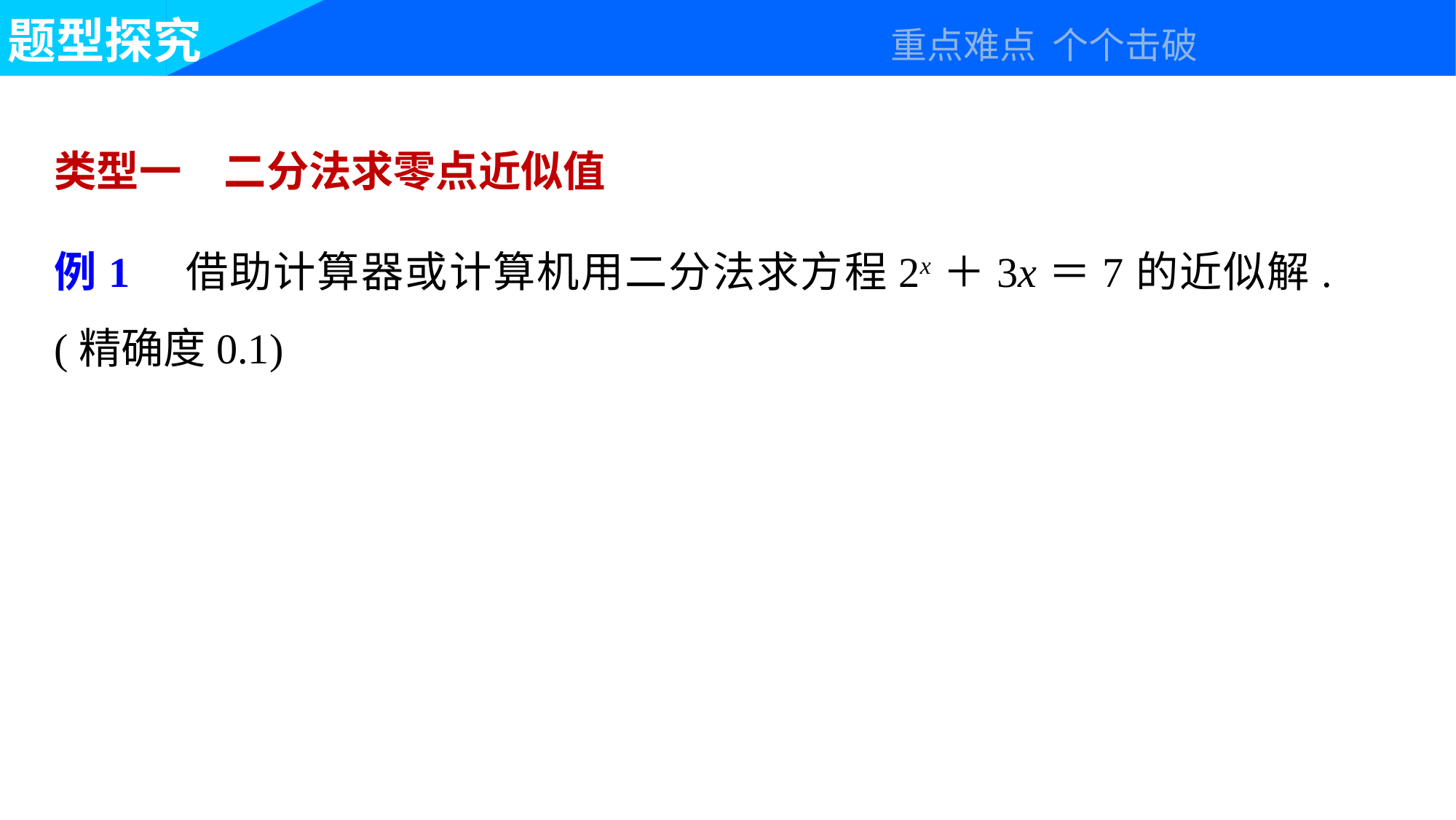

题型探究  					   　　　　重点难点  个个击破
类型一　二分法求零点近似值
例1　借助计算器或计算机用二分法求方程2x＋3x＝7的近似解.(精确度0.1)